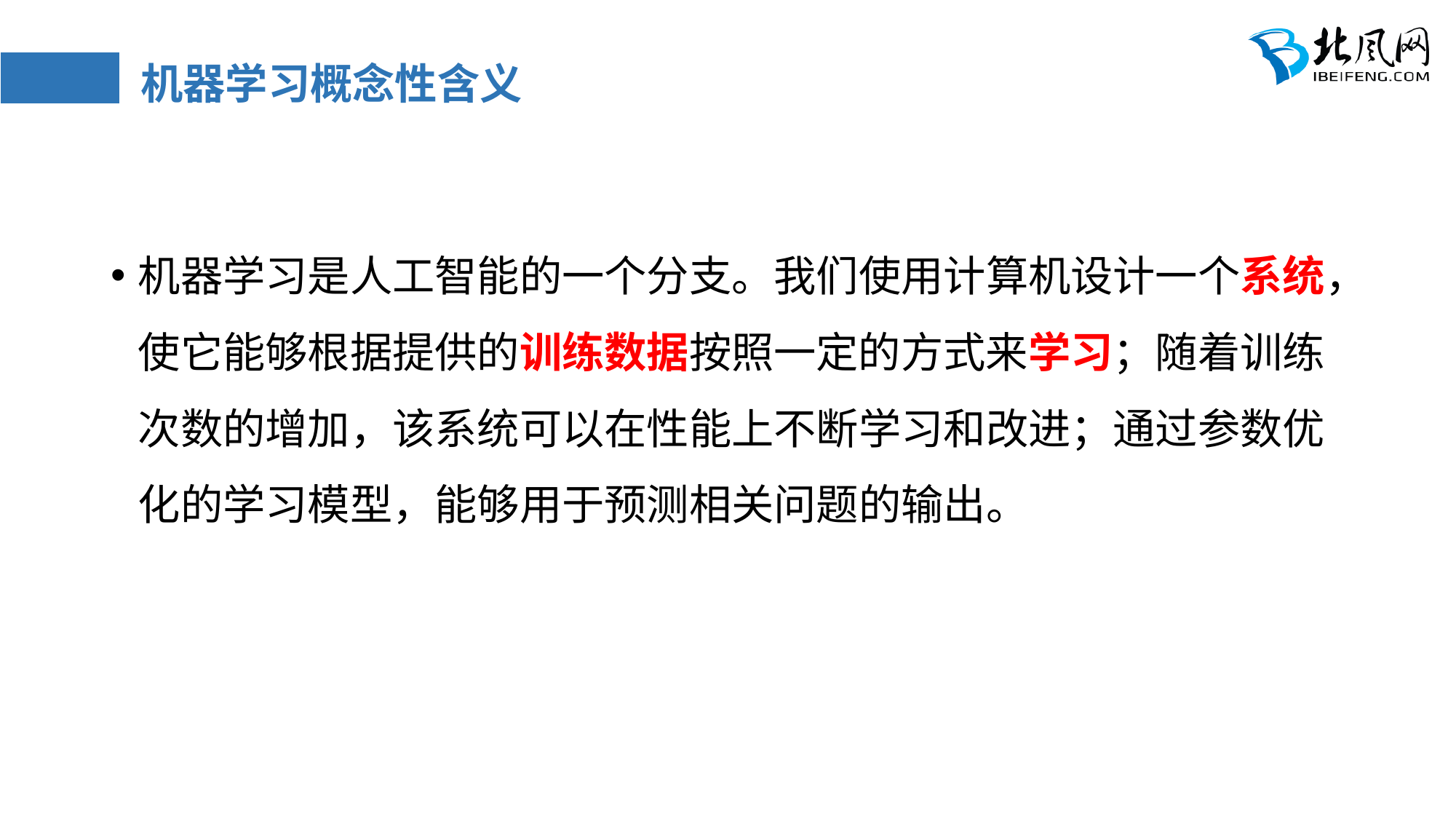

# 机器学习概念性含义
机器学习是人工智能的一个分支。我们使用计算机设计一个系统，使它能够根据提供的训练数据按照一定的方式来学习；随着训练次数的增加，该系统可以在性能上不断学习和改进；通过参数优化的学习模型，能够用于预测相关问题的输出。